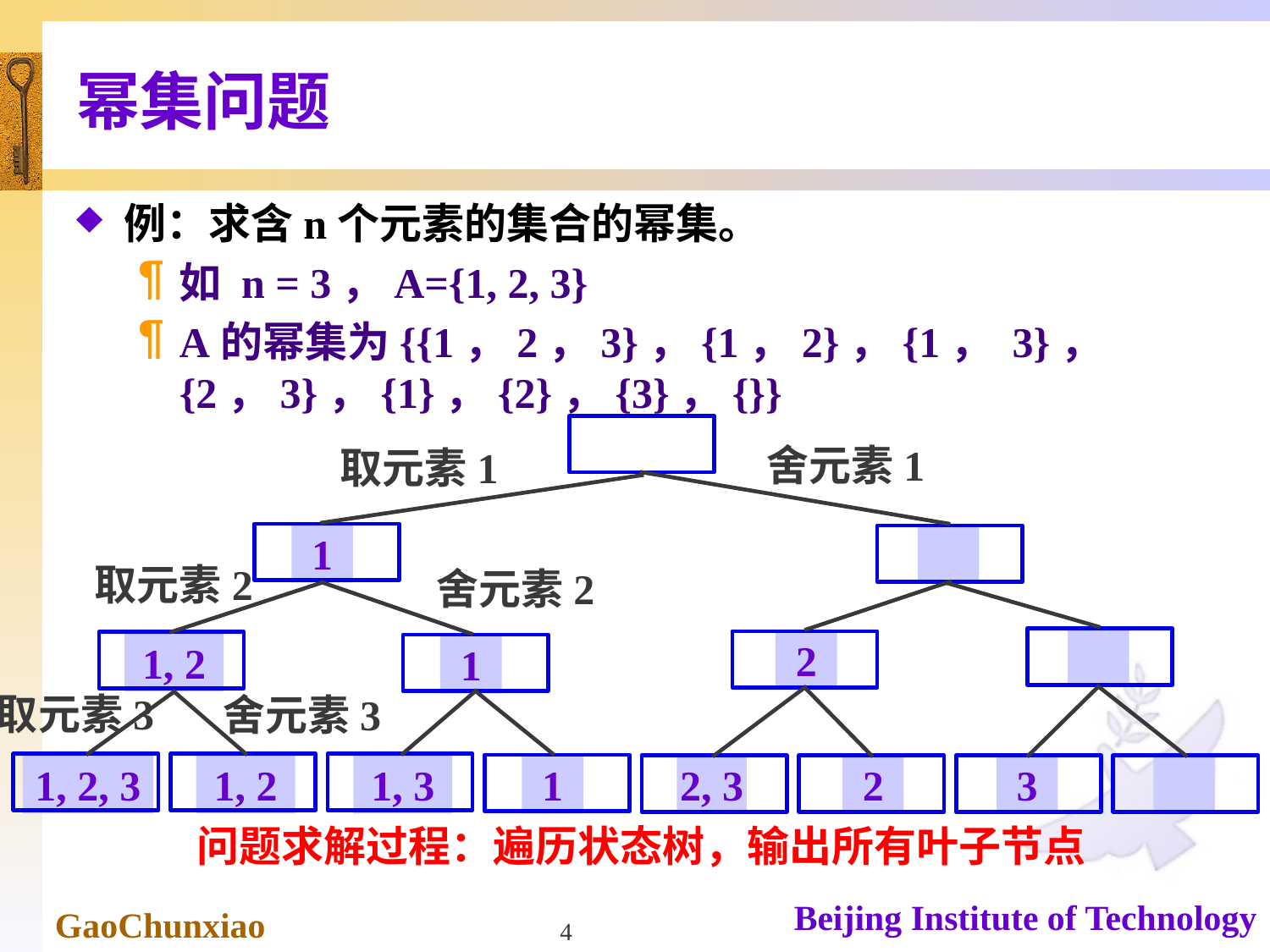

# 幂集问题
例：求含n个元素的集合的幂集。
如 n = 3，A={1, 2, 3}
A的幂集为{{1，2，3}，{1，2}，{1， 3}，{2，3}，{1}，{2}，{3}，{}}

1

2

1, 2
1

1, 2, 3

1, 2

1, 3
1

2, 3

2

3

舍元素1
取元素1
取元素2
舍元素2
取元素3
舍元素3
问题求解过程：遍历状态树，输出所有叶子节点
4